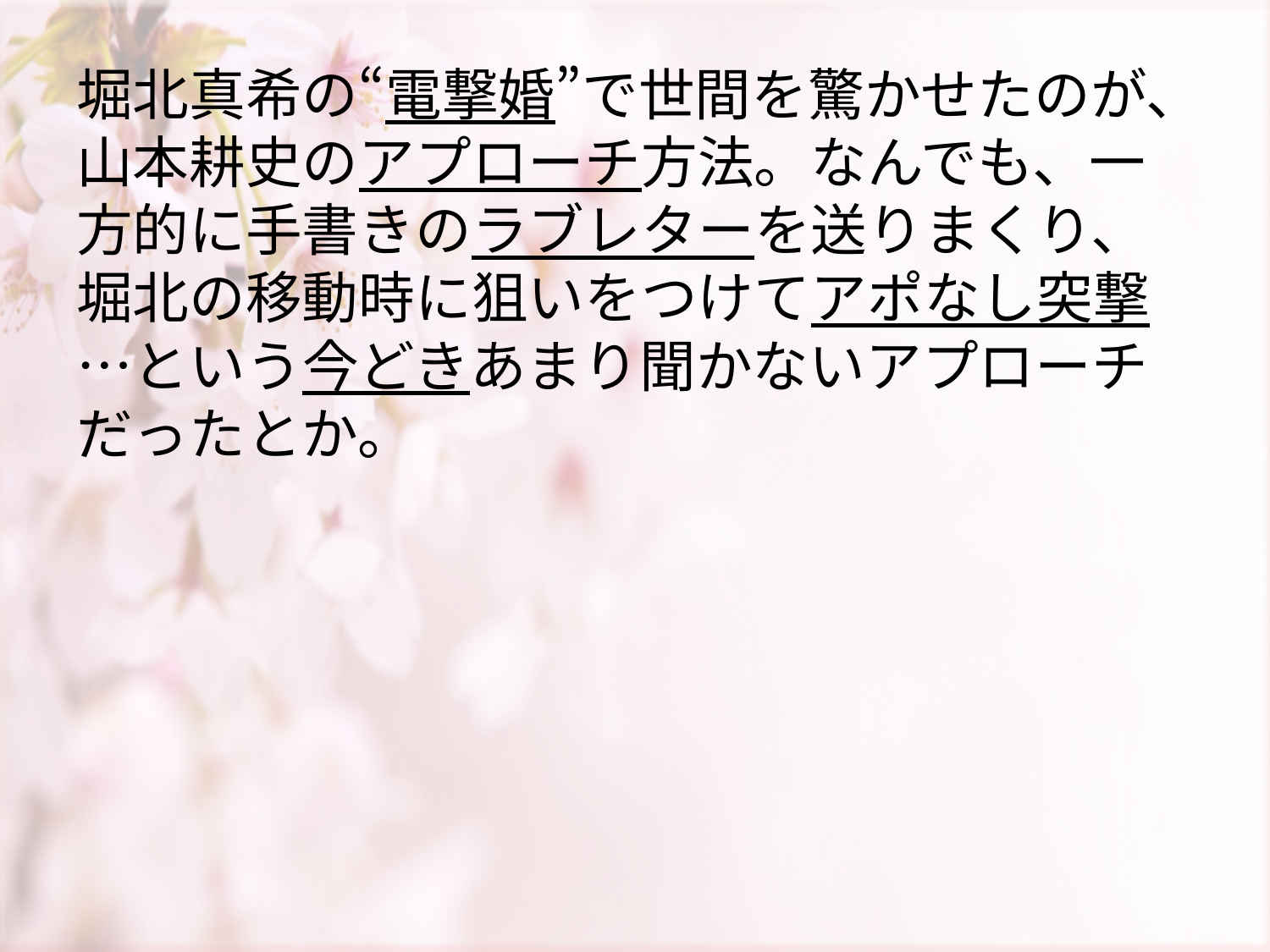

堀北真希の“電撃婚”で世間を驚かせたのが、山本耕史のアプローチ方法。なんでも、一方的に手書きのラブレターを送りまくり、堀北の移動時に狙いをつけてアポなし突撃…という今どきあまり聞かないアプローチだったとか。